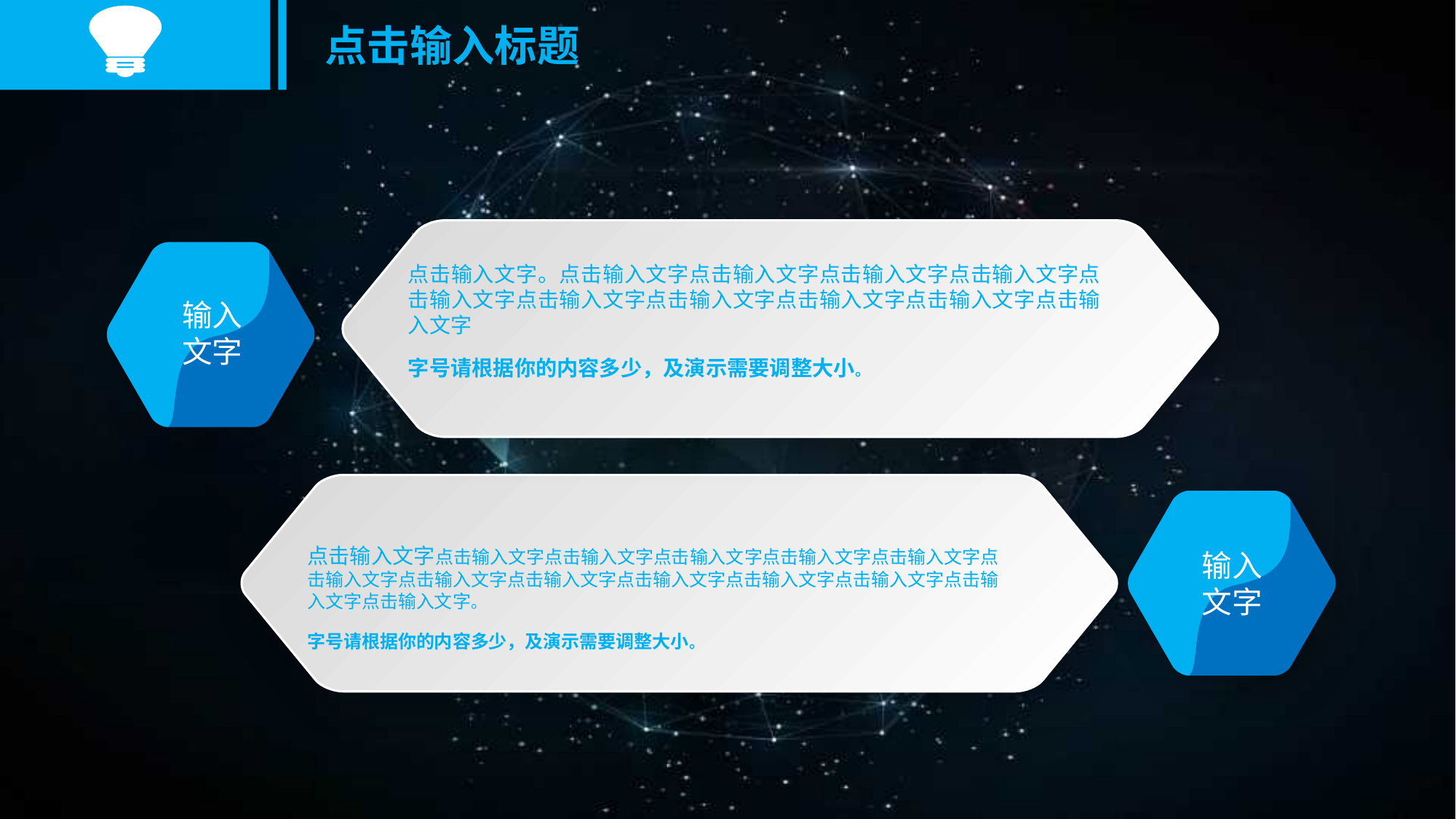

点击输入标题

点击输入文字。点击输入文字点击输入文字点击输入文字点击输入文字点击输入文字点击输入文字点击输入文字点击输入文字点击输入文字点击输入文字

字号请根据你的内容多少，及演示需要调整大小。
输入文字

点击输入文字点击输入文字点击输入文字点击输入文字点击输入文字点击输入文字点击输入文字点击输入文字点击输入文字点击输入文字点击输入文字点击输入文字点击输入文字点击输入文字。

字号请根据你的内容多少，及演示需要调整大小。
输入文字